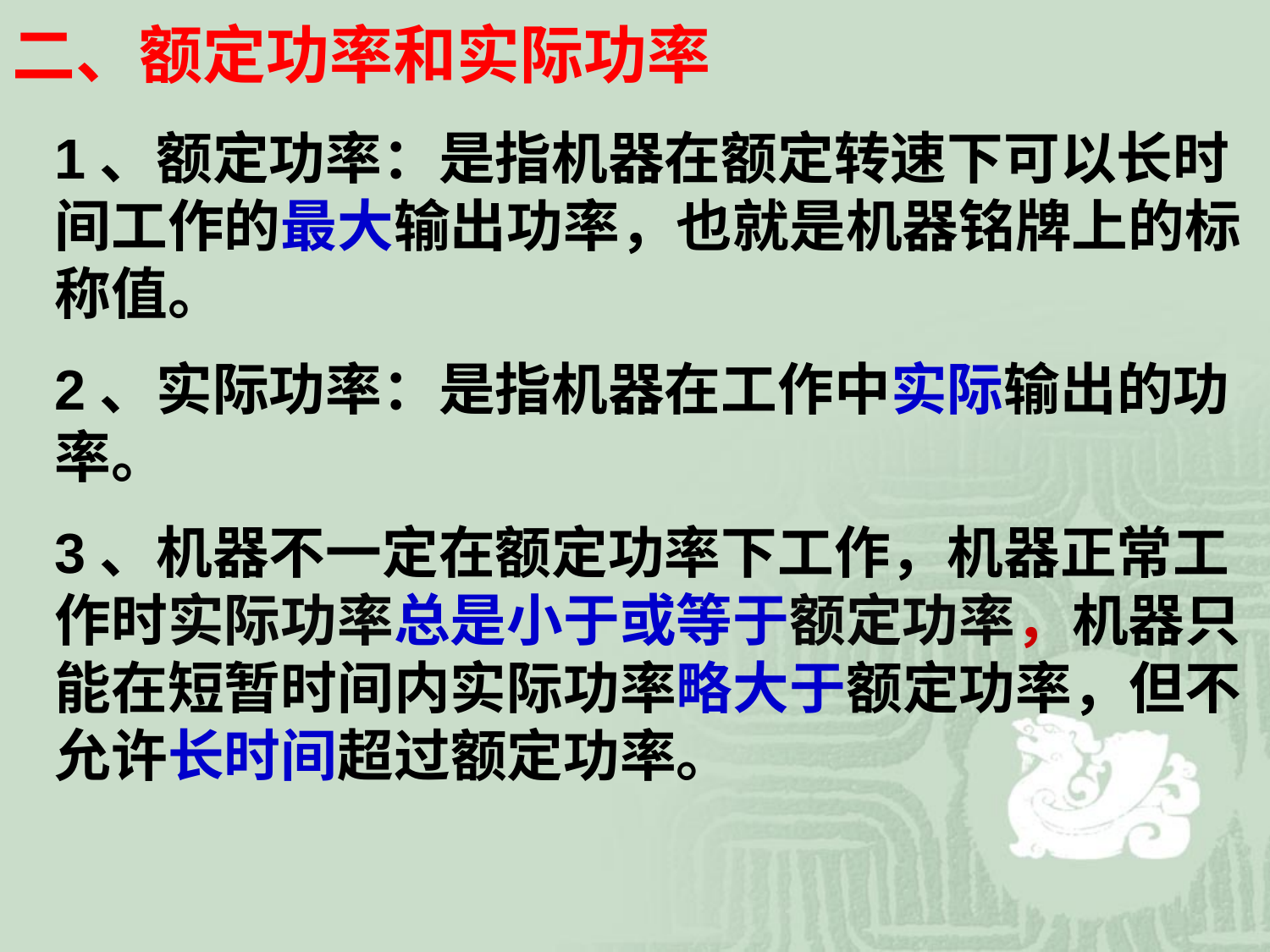

二、额定功率和实际功率
1、额定功率：是指机器在额定转速下可以长时间工作的最大输出功率，也就是机器铭牌上的标称值。
2、实际功率：是指机器在工作中实际输出的功率。
3、机器不一定在额定功率下工作，机器正常工作时实际功率总是小于或等于额定功率，机器只能在短暂时间内实际功率略大于额定功率，但不允许长时间超过额定功率。